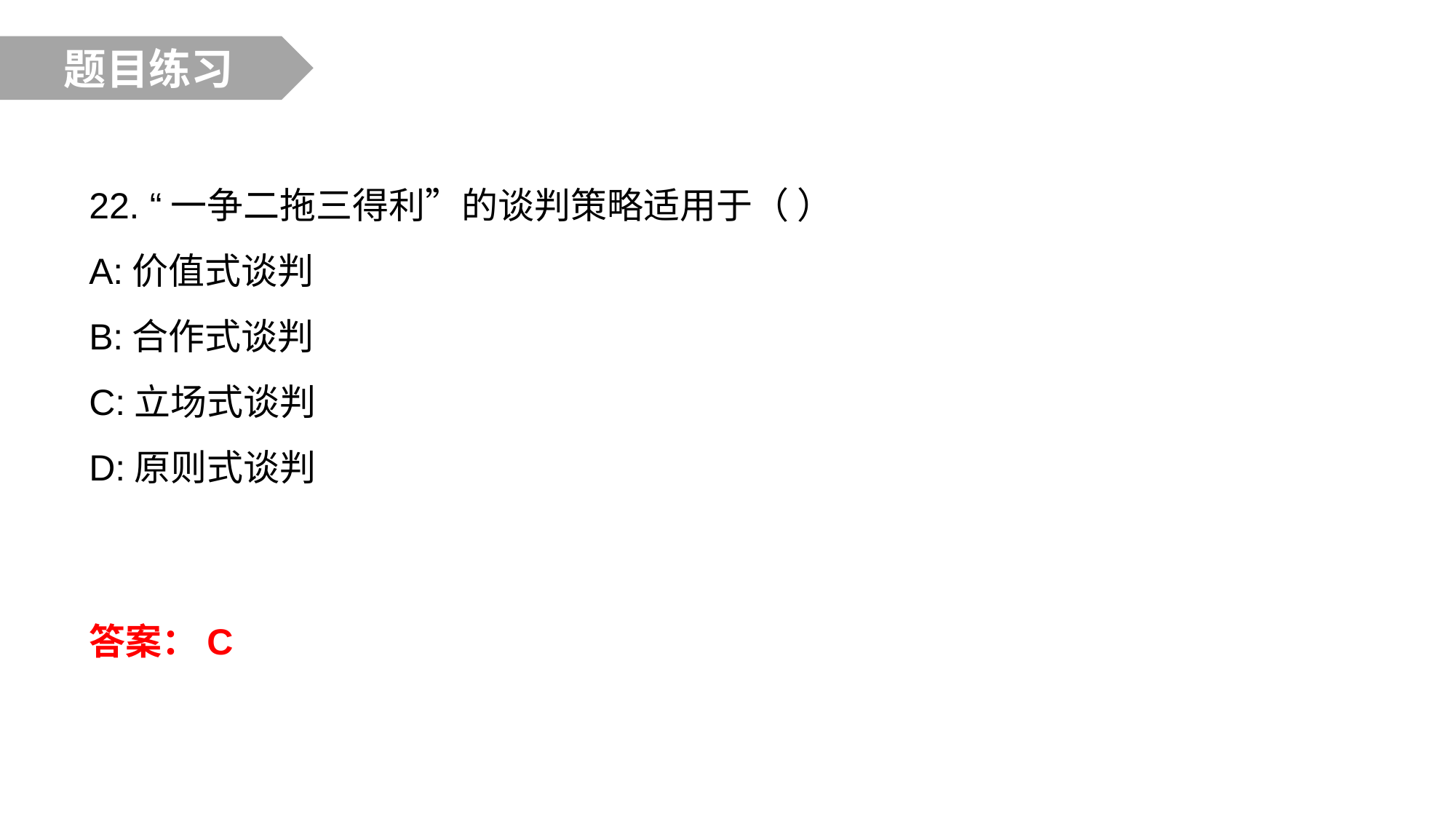

题目练习
22. “一争二拖三得利”的谈判策略适用于（ ）
A:价值式谈判
B:合作式谈判
C:立场式谈判
D:原则式谈判
答案：C